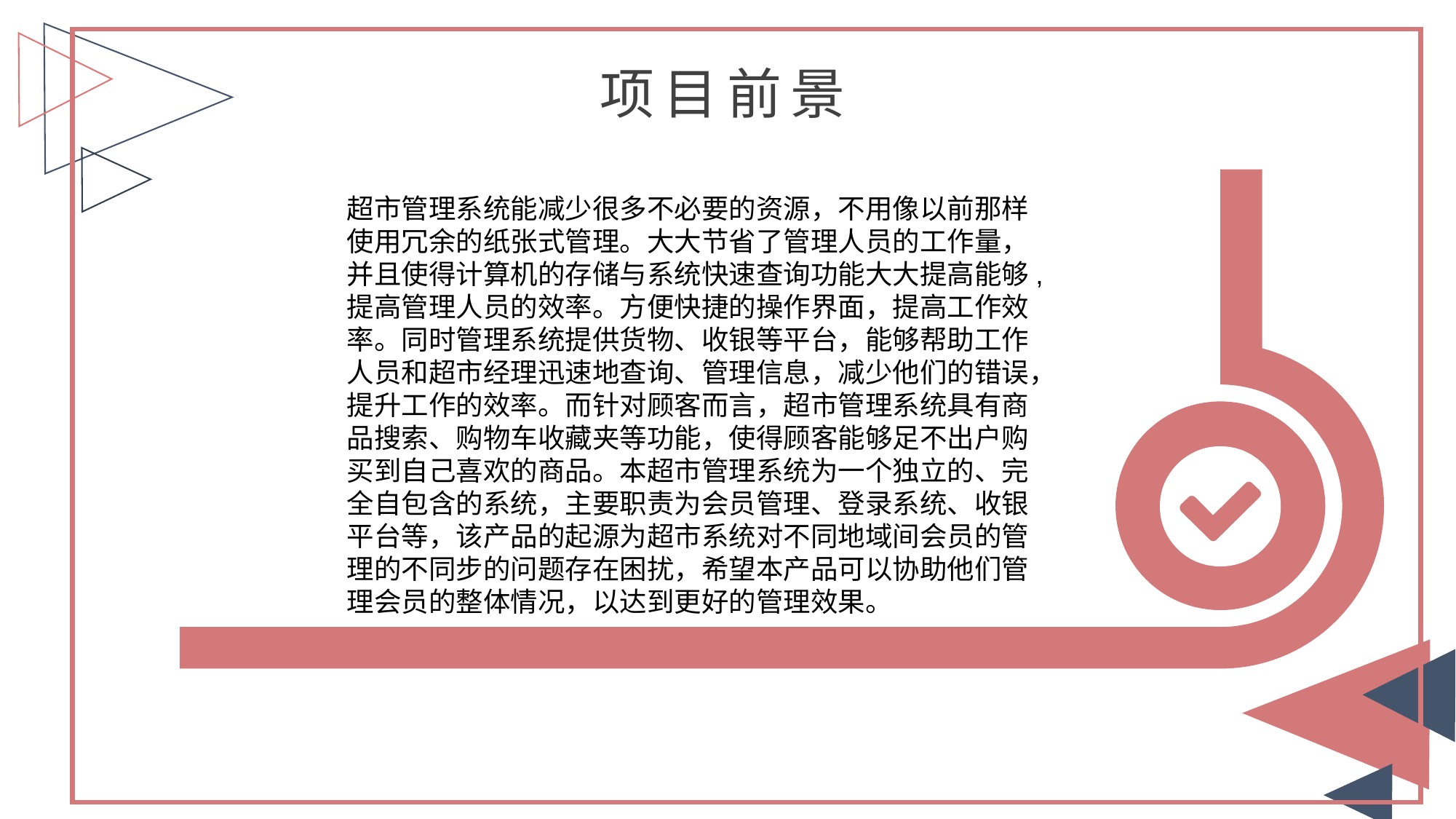

项目前景

超市管理系统能减少很多不必要的资源，不用像以前那样使用冗余的纸张式管理。大大节省了管理人员的工作量，并且使得计算机的存储与系统快速查询功能大大提高能够,提高管理人员的效率。方便快捷的操作界面，提高工作效率。同时管理系统提供货物、收银等平台，能够帮助工作人员和超市经理迅速地查询、管理信息，减少他们的错误，提升工作的效率。而针对顾客而言，超市管理系统具有商品搜索、购物车收藏夹等功能，使得顾客能够足不出户购买到自己喜欢的商品。本超市管理系统为一个独立的、完全自包含的系统，主要职责为会员管理、登录系统、收银平台等，该产品的起源为超市系统对不同地域间会员的管理的不同步的问题存在困扰，希望本产品可以协助他们管理会员的整体情况，以达到更好的管理效果。